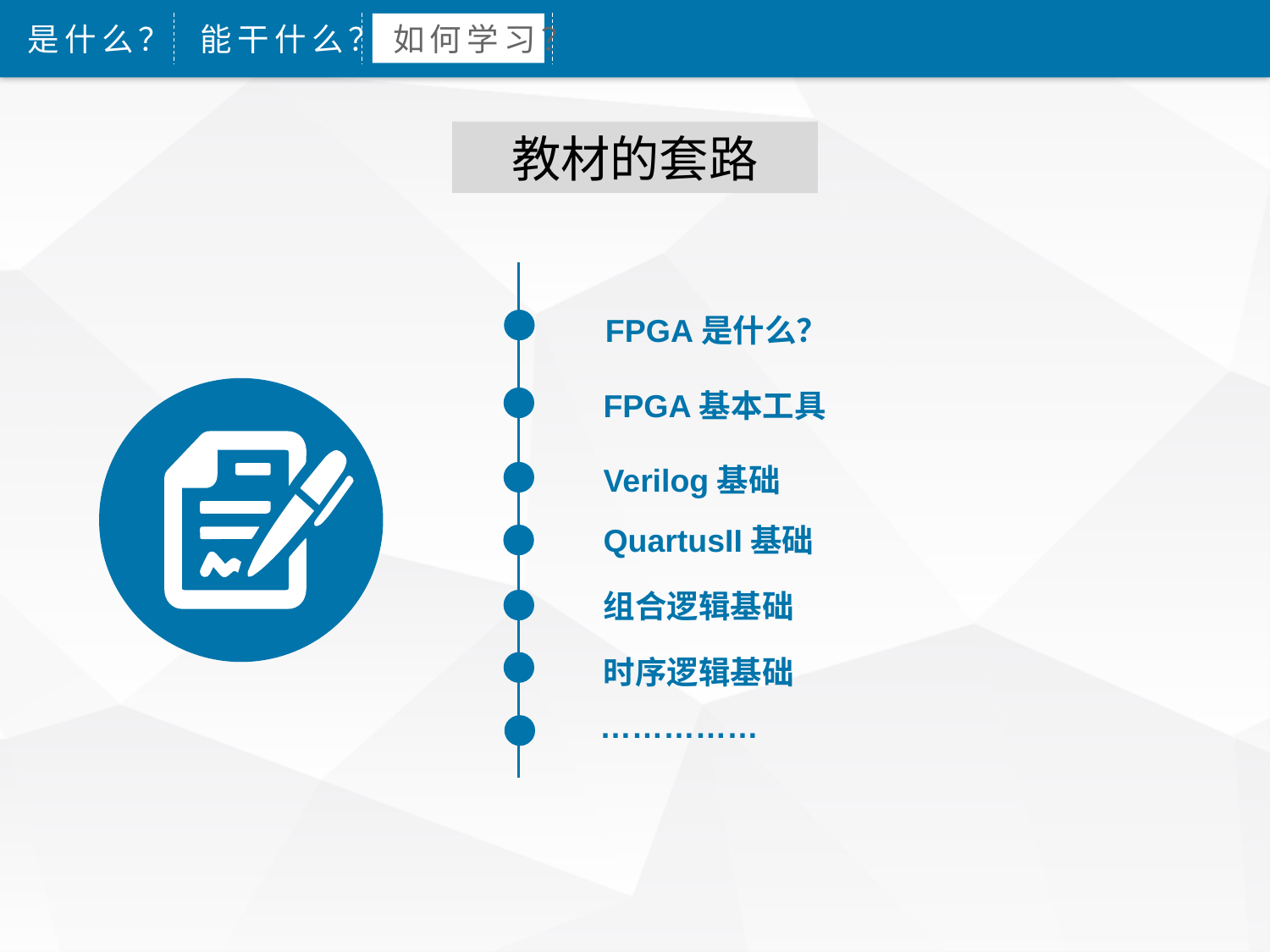

是什么？
能干什么？
如何学习？

教材的套路

FPGA是什么？

FPGA基本工具

Verilog基础

QuartusII基础

组合逻辑基础

时序逻辑基础
……………